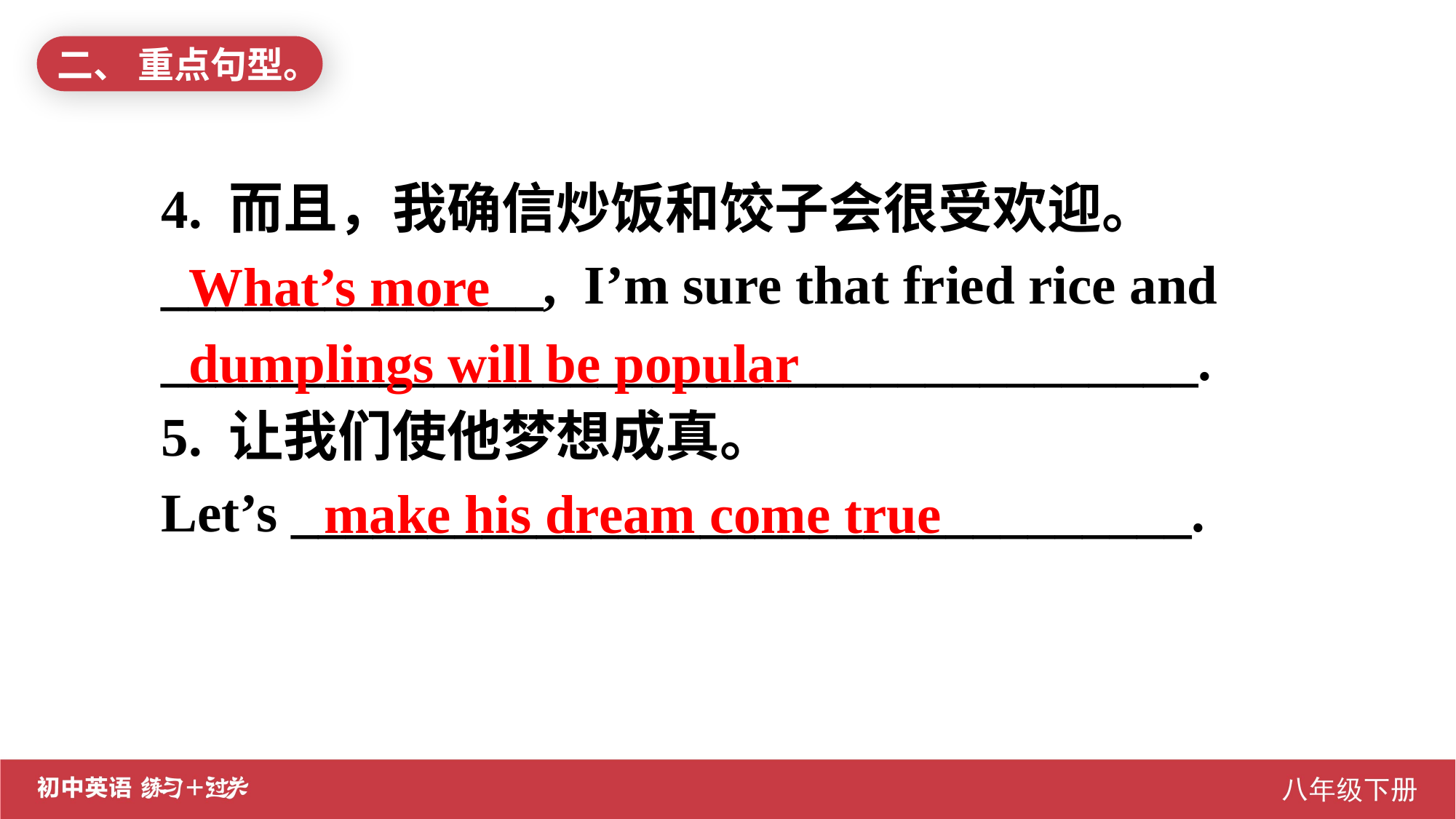

二、 重点句型。
4. 而且，我确信炒饭和饺子会很受欢迎。
______________,  I’m sure that fried rice and
______________________________________.
5. 让我们使他梦想成真。
Let’s _________________________________.
 What’s more                                                   dumplings will be popular
make his dream come true